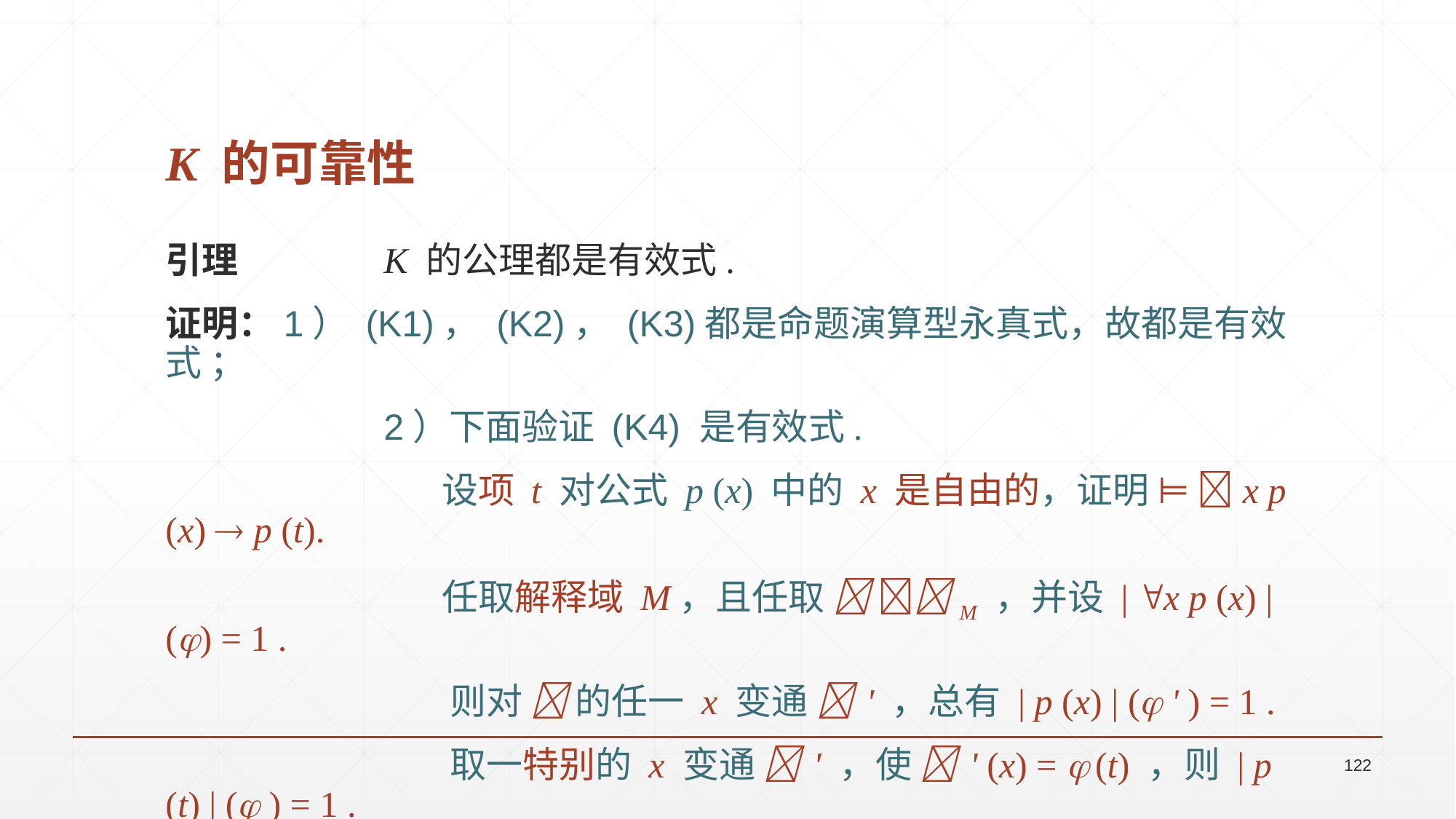

# K 的可靠性
引理		K 的公理都是有效式.
证明：1） (K1)， (K2)， (K3)都是命题演算型永真式，故都是有效式 ；
		2）下面验证 (K4) 是有效式.
		      设项 t 对公式 p (x) 中的 x 是自由的，证明 ⊨ ∀x p (x) → p (t).
		      任取解释域 M，且任取 ϕ ∈ΦM ，并设 | ∀x p (x) | (ϕ) = 1 .
		       则对 ϕ 的任一 x 变通 ϕ ʹ ，总有 | p (x) | (ϕ ʹ ) = 1 .
		       取一特别的 x 变通 ϕ ʹ ，使 ϕ ʹ (x) = ϕ (t) ，则 | p (t) | (ϕ ) = 1 .
| ∀x p (x) → p (t) | (ϕ) = 1

122